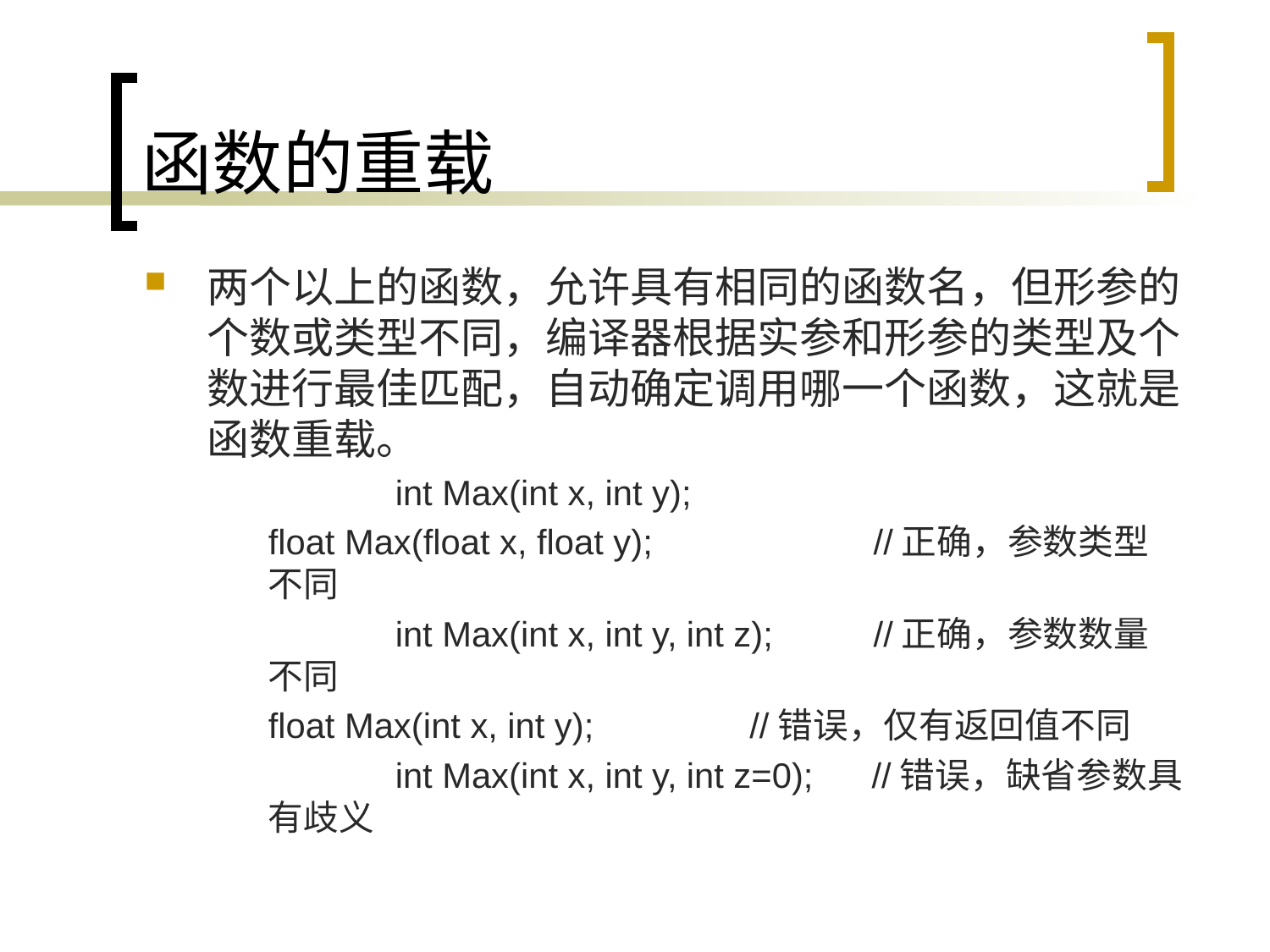

# 函数的重载
两个以上的函数，允许具有相同的函数名，但形参的个数或类型不同，编译器根据实参和形参的类型及个数进行最佳匹配，自动确定调用哪一个函数，这就是函数重载。
	int Max(int x, int y);
float Max(float x, float y);	          //正确，参数类型不同
	int Max(int x, int y, int z);	          //正确，参数数量不同
float Max(int x, int y);                //错误，仅有返回值不同
	int Max(int x, int y, int z=0);      //错误，缺省参数具有歧义